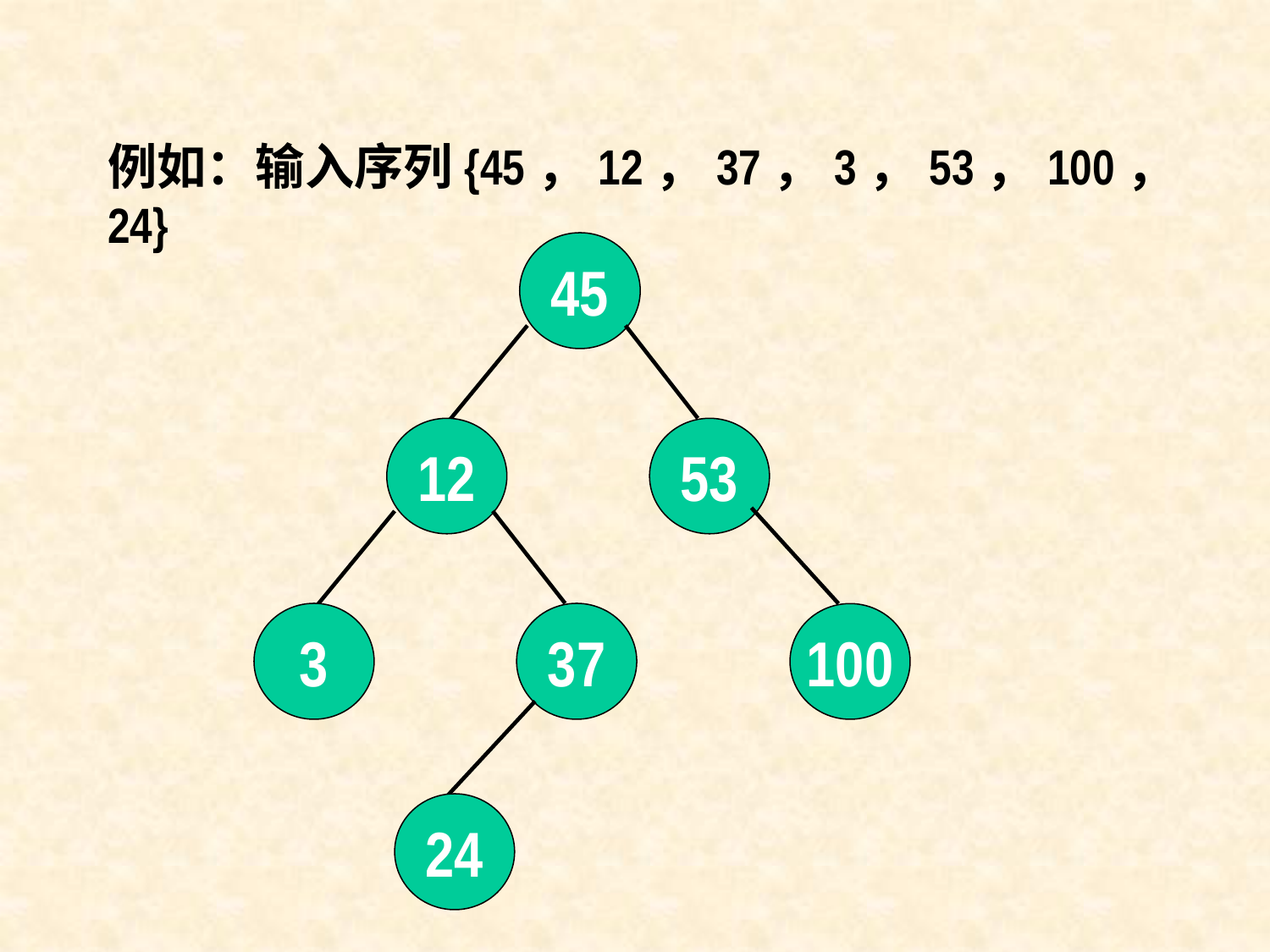

例如：输入序列{45，12，37，3，53，100，24}
45

12
53

3
37
100

24